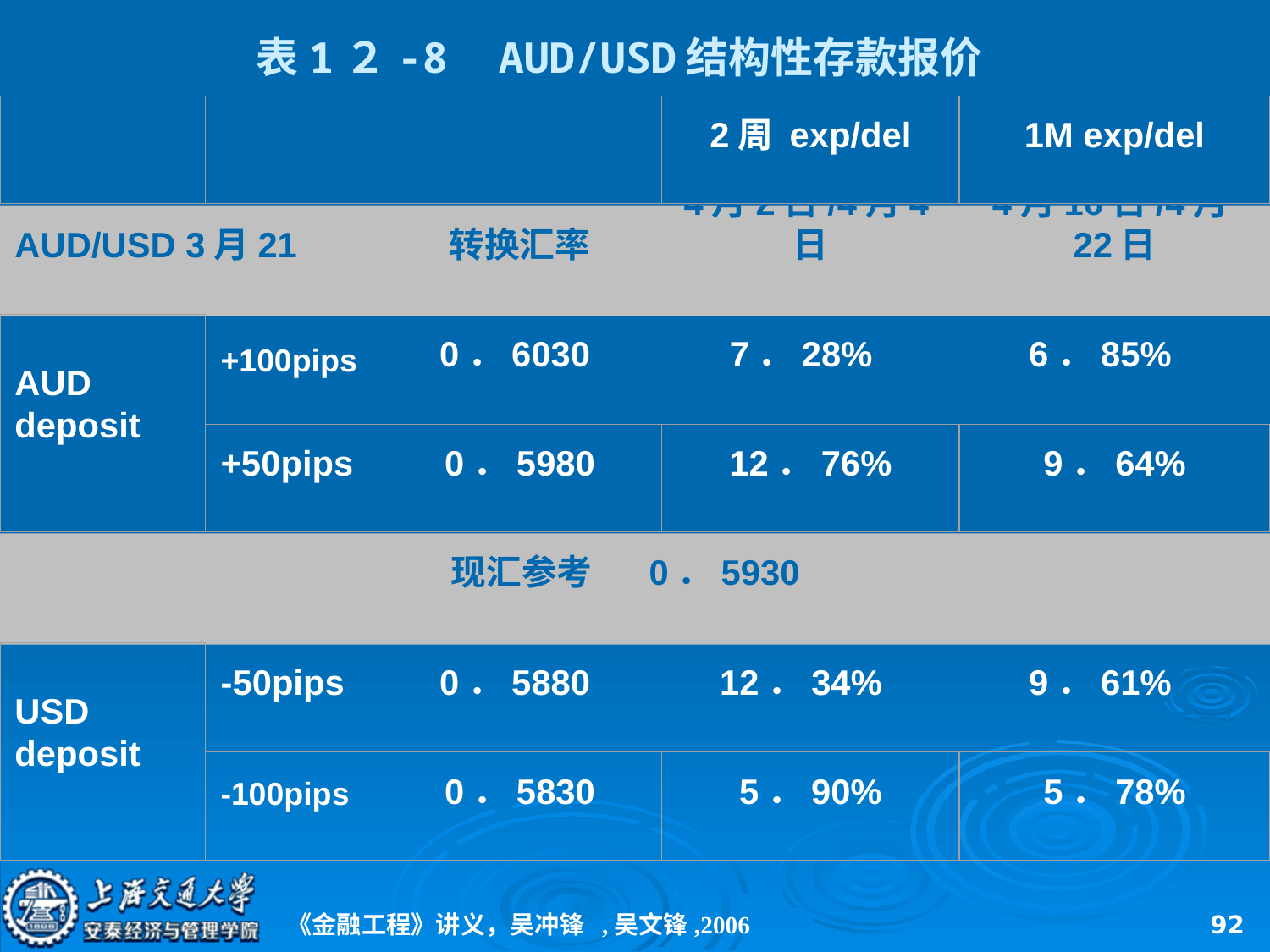

# 表1２-8  AUD/USD结构性存款报价

2周 exp/del

1M exp/del

AUD/USD 3月21

转换汇率

4月2日/4月4日

4月16日/4月22日

AUD deposit

+100pips

0．6030

7．28%

6．85%

+50pips

0．5980

12．76%

9．64%

  现汇参考      0．5930

USD deposit

-50pips

0．5880

12．34%

9．61%

-100pips

0．5830

5．90%

5．78%